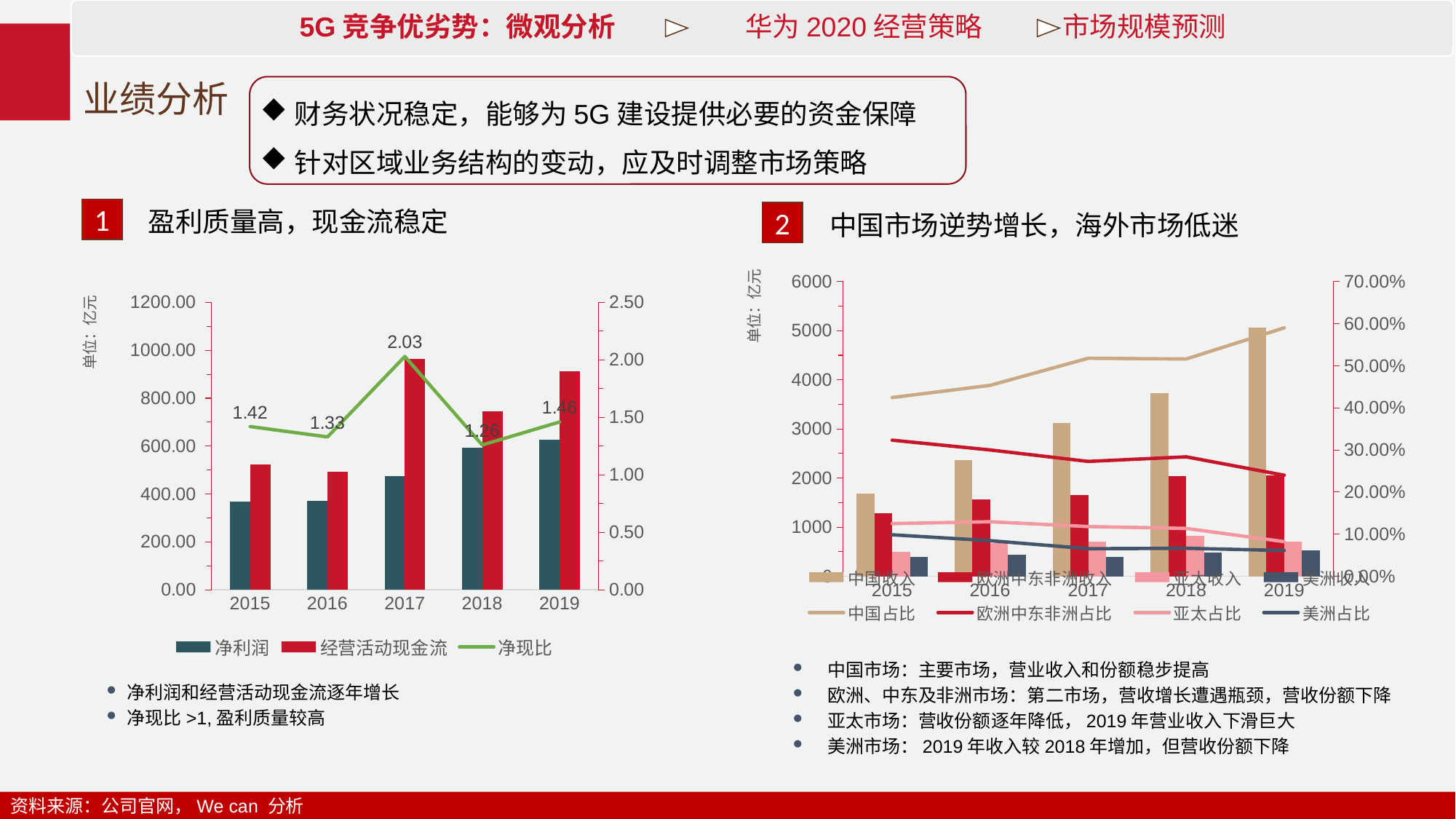

5G竞争优劣势：微观分析                     华为2020经营策略             市场规模预测

财务状况稳定，能够为5G建设提供必要的资金保障
针对区域业务结构的变动，应及时调整市场策略
# 业绩分析

盈利质量高，现金流稳定
1
2
中国市场逆势增长，海外市场低迷

### Chart

| Category | 中国收入 | 欧洲中东非洲收入 | 亚太收入 | 美洲收入 | 中国占比 | 欧洲中东非洲占比 | 亚太占比 | 美洲占比 |
|---|---|---|---|---|---|---|---|---|
| 2015 | 1676.9 | 1277.19 | 494.03 | 389.1 | 0.424521972917073 | 0.323331873450985 | 0.125068036424487 | 0.0985040847170571 |
| 2016 | 2365.12 | 1565.09 | 675.0 | 440.82 | 0.453458186182593 | 0.300070555664201 | 0.129415960151388 | 0.0845172497095331 |
| 2017 | 3125.32 | 1646.03 | 711.99 | 394.7 | 0.517761973158654 | 0.27269263329142 | 0.117953152723315 | 0.0653887124536754 |
| 2018 | 3721.62 | 2045.36 | 819.18 | 478.85 | 0.516030182944584 | 0.283604316127798 | 0.113585375525858 | 0.0663960998444264 |
| 2019 | 5067.33 | 2060.07 | 705.33 | 524.78 | 0.590025068901637 | 0.23986851925811 | 0.0821265601112207 | 0.0611038467315532 |

### Chart

| Category | 净利润 | 经营活动现金流 | 净现比 |
|---|---|---|---|
| 2015 | 369.1 | 523.0 | 1.42 |
| 2016 | 370.52 | 492.18 | 1.33 |
| 2017 | 474.55 | 963.36 | 2.03 |
| 2018 | 593.45 | 746.59 | 1.26 |
| 2019 | 626.56 | 913.84 | 1.46 |
中国市场：主要市场，营业收入和份额稳步提高
欧洲、中东及非洲市场：第二市场，营收增长遭遇瓶颈，营收份额下降
亚太市场：营收份额逐年降低，2019年营业收入下滑巨大
美洲市场：2019年收入较2018年增加，但营收份额下降
净利润和经营活动现金流逐年增长
净现比>1,盈利质量较高
资料来源：公司官网，We can 分析